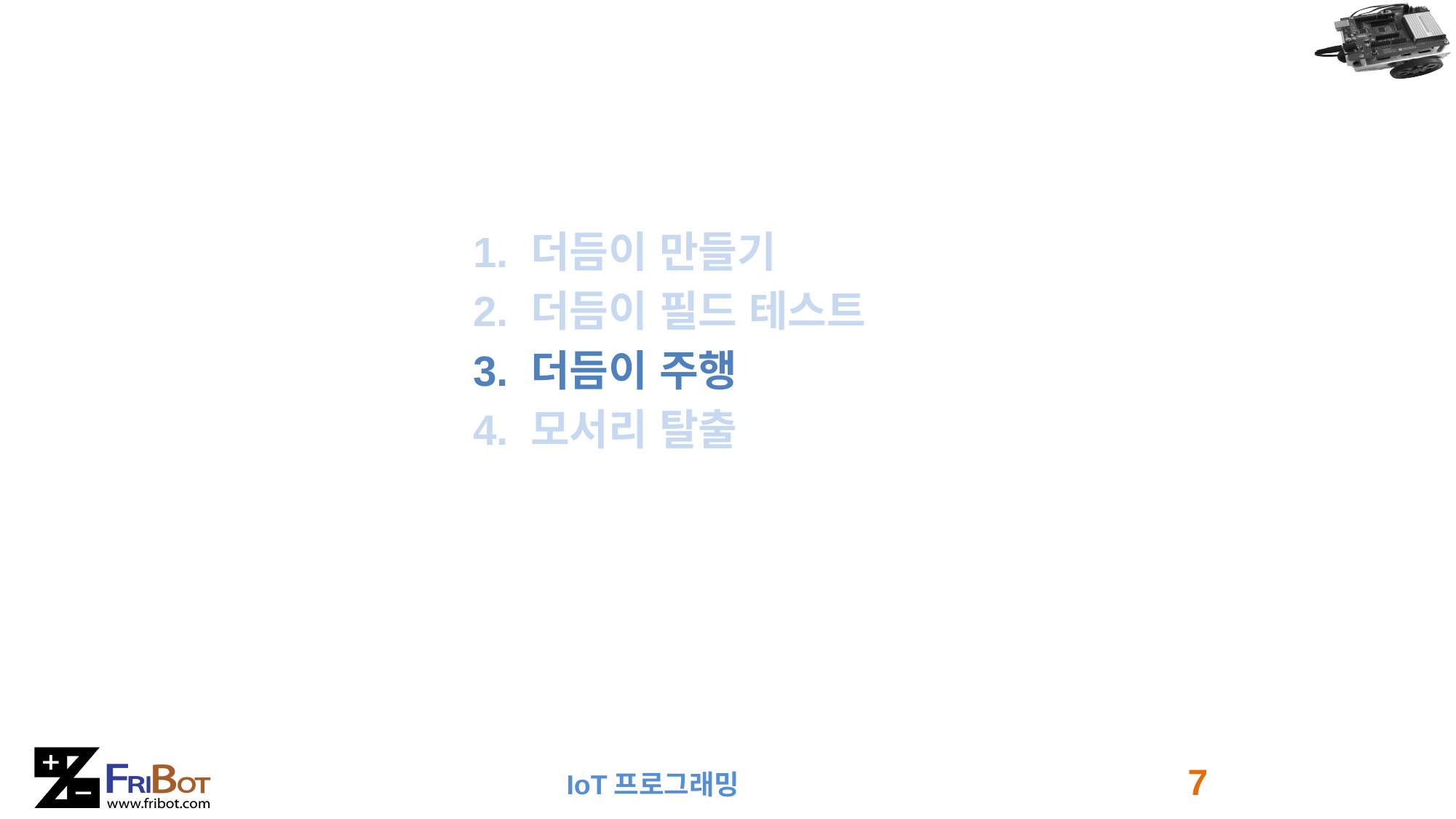

#

   1. 더듬이 만들기
   2. 더듬이 필드 테스트
   3. 더듬이 주행
   4. 모서리 탈출
7